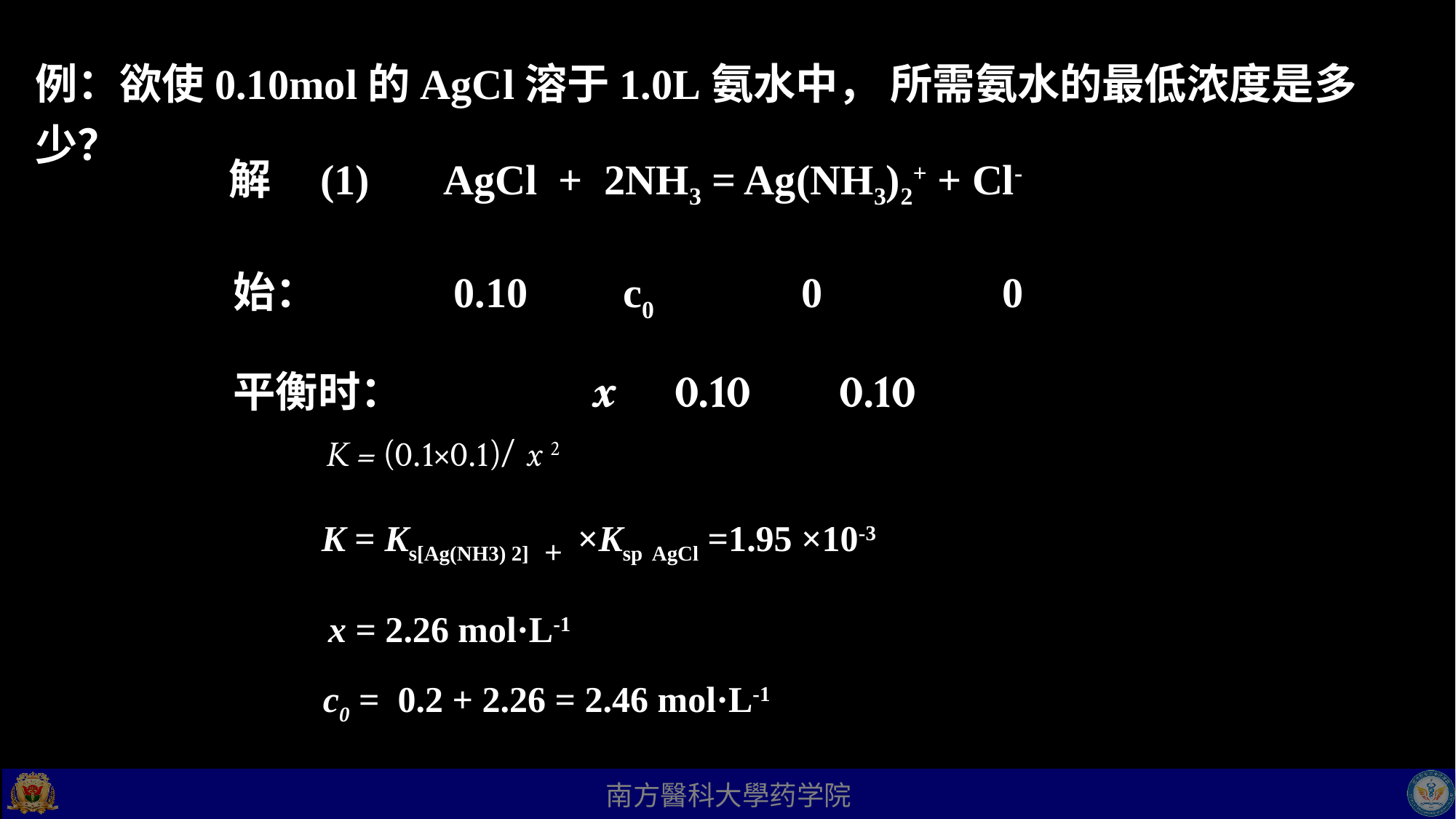

例：欲使0.10mol的AgCl溶于1.0L氨水中， 所需氨水的最低浓度是多少？
解    (1)       AgCl  +  2NH3 = Ag(NH3)2+ + Cl-
始：             0.10         c0              0                 0
平衡时：                             x      0.10         0.10
 K = (0.1×0.1)/ x 2
K = Ks[Ag(NH3) 2] ＋ ×Ksp AgCl =1.95 ×10-3
   x = 2.26 mol·L-1
   c0 =  0.2 + 2.26 = 2.46 mol·L-1